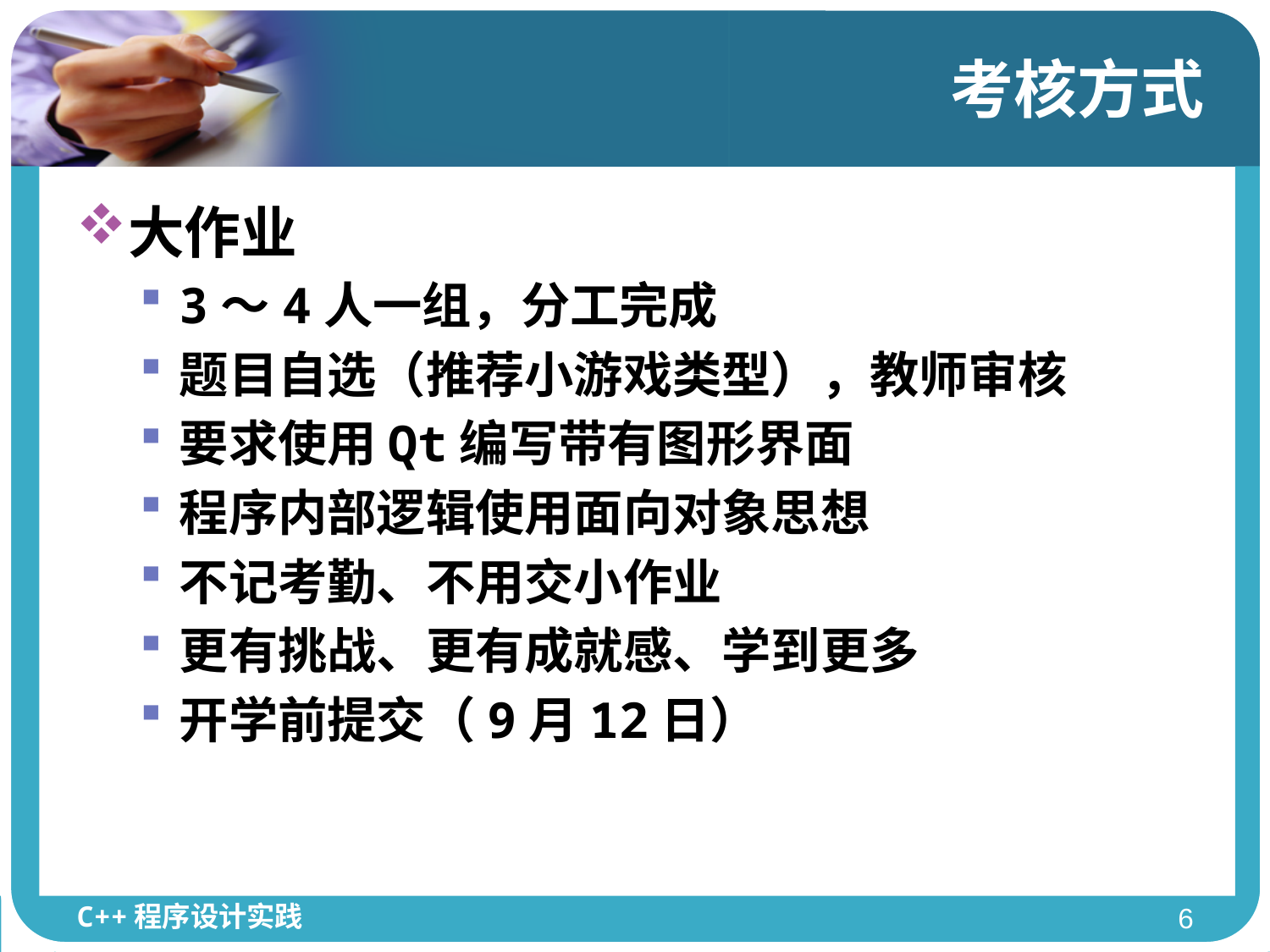

# 考核方式
大作业
3～4人一组，分工完成
题目自选（推荐小游戏类型），教师审核
要求使用Qt编写带有图形界面
程序内部逻辑使用面向对象思想
不记考勤、不用交小作业
更有挑战、更有成就感、学到更多
开学前提交（9月12日）
C++程序设计实践
6